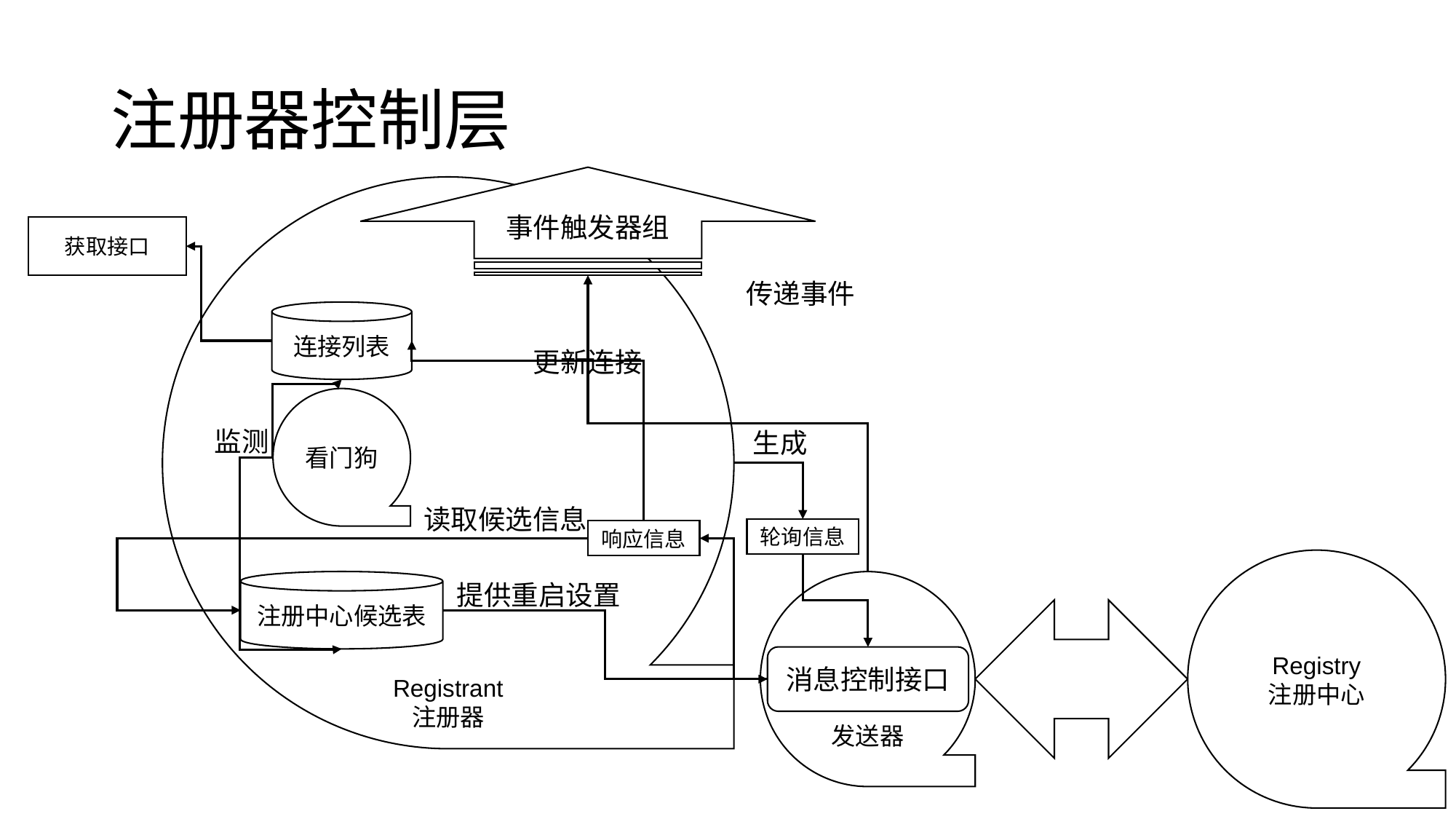

事件触发器组
# 注册器控制层

Registrant
注册器
获取接口
传递事件
连接列表
更新连接
看门狗
监测
生成
读取候选信息
轮询信息
响应信息
Registry
注册中心
发送器
消息控制接口

注册中心候选表
提供重启设置